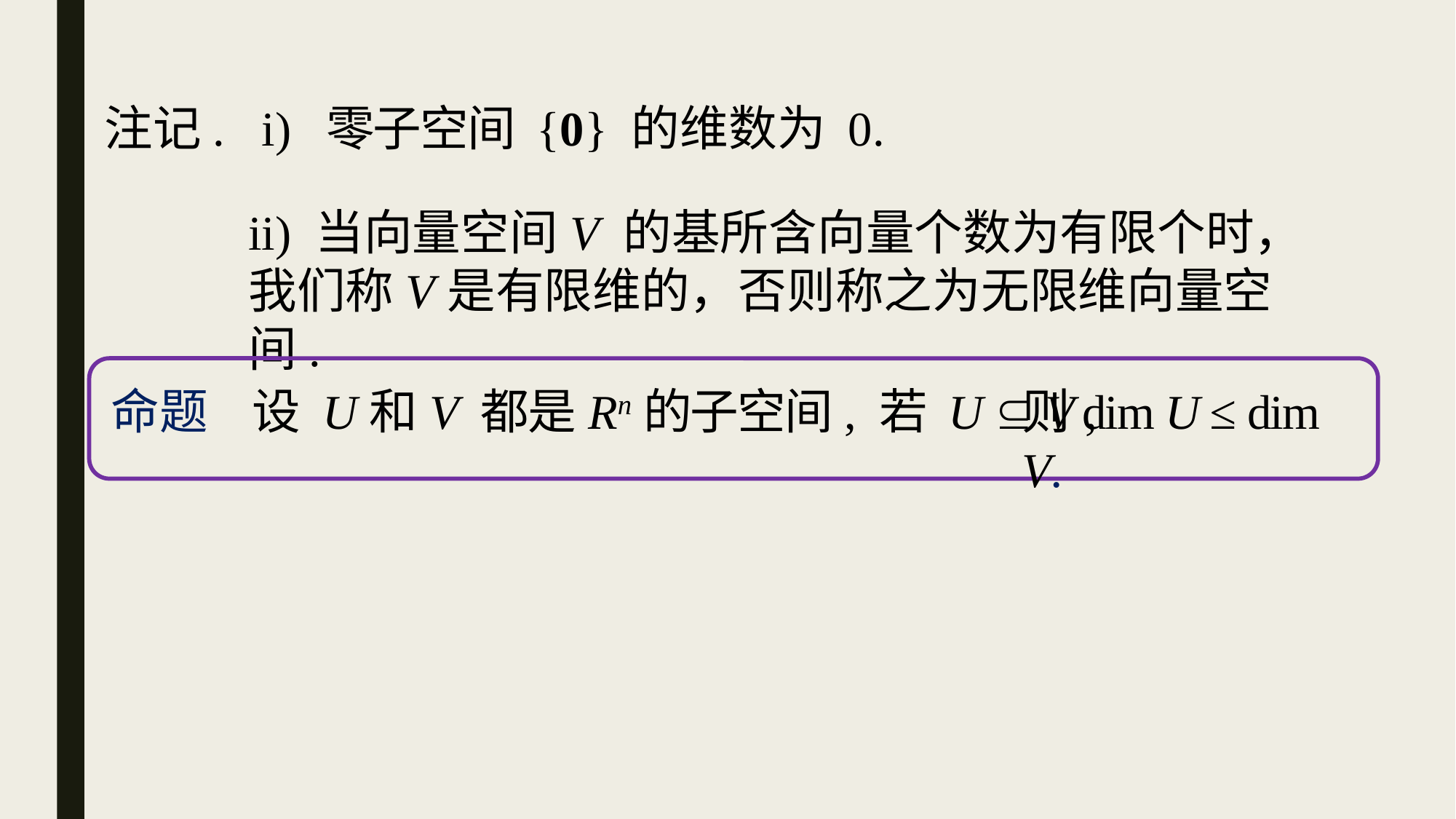

注记.   i)  零子空间 {0} 的维数为 0.
ii) 当向量空间V 的基所含向量个数为有限个时，我们称V是有限维的，否则称之为无限维向量空间.

命题    设 U和V 都是Rn的子空间, 若 U ⊆ V ,
则dim U ≤ dim V.